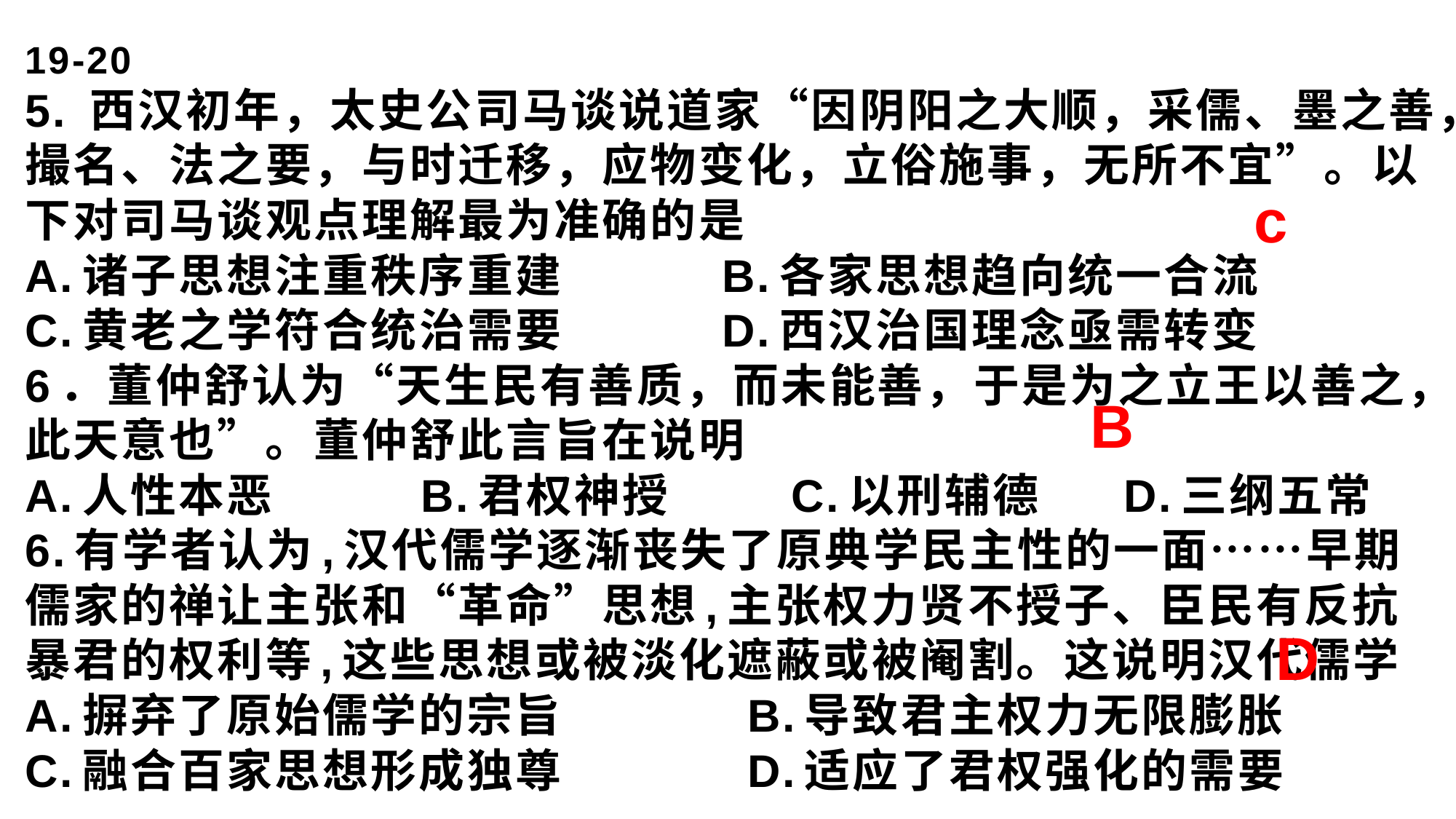

19-20
5. 西汉初年，太史公司马谈说道家“因阴阳之大顺，采儒、墨之善，撮名、法之要，与时迁移，应物变化，立俗施事，无所不宜”。以下对司马谈观点理解最为准确的是
A.诸子思想注重秩序重建            B.各家思想趋向统一合流
C.黄老之学符合统治需要            D.西汉治国理念亟需转变
6．董仲舒认为“天生民有善质，而未能善，于是为之立王以善之，此天意也”。董仲舒此言旨在说明
A.人性本恶           B.君权神授         C.以刑辅德      D.三纲五常
6.有学者认为,汉代儒学逐渐丧失了原典学民主性的一面……早期儒家的禅让主张和“革命”思想,主张权力贤不授子、臣民有反抗暴君的权利等,这些思想或被淡化遮蔽或被阉割。这说明汉代儒学
A.摒弃了原始儒学的宗旨              B.导致君主权力无限膨胀
C.融合百家思想形成独尊              D.适应了君权强化的需要

c
B
D